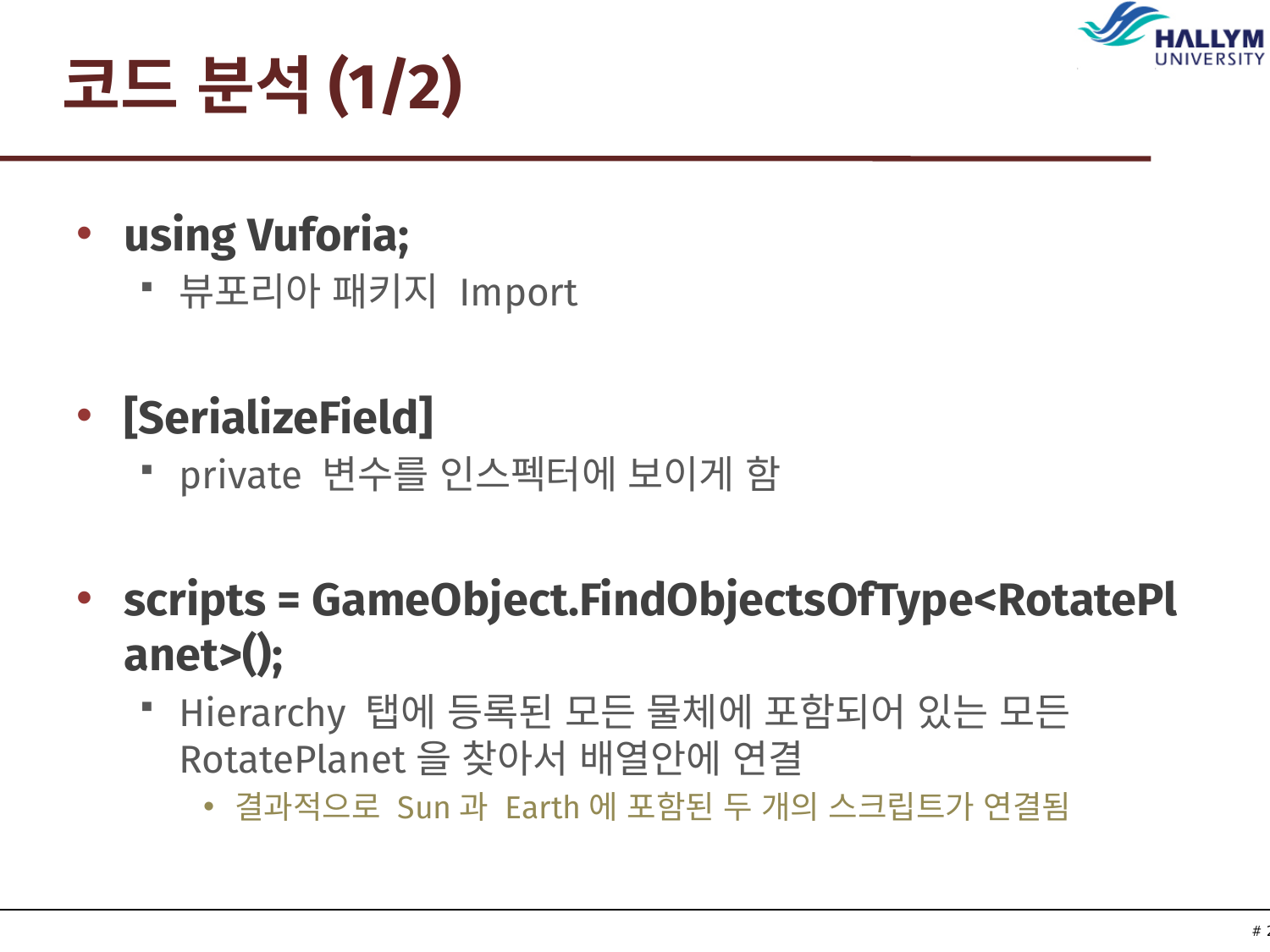

# 코드 분석(1/2)
using Vuforia;
뷰포리아 패키지 Import

[SerializeField]
private 변수를 인스펙터에 보이게 함

scripts = GameObject.FindObjectsOfType<RotatePlanet>();
Hierarchy 탭에 등록된 모든 물체에 포함되어 있는 모든 RotatePlanet을 찾아서 배열안에 연결
결과적으로 Sun과 Earth에 포함된 두 개의 스크립트가 연결됨